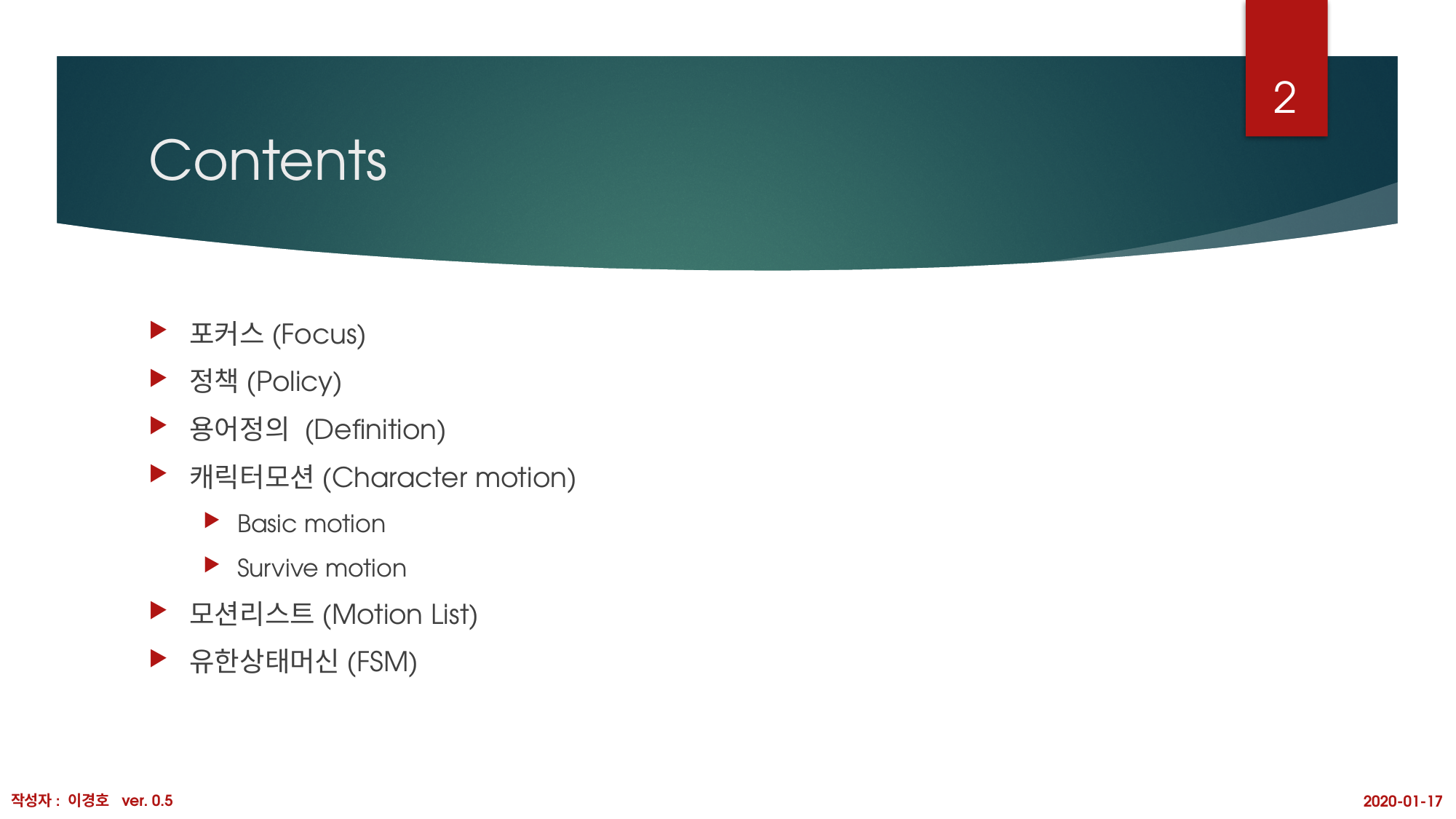

2
# Contents
포커스(Focus)
정책(Policy)
용어정의 (Definition)
캐릭터모션(Character motion)
Basic motion
Survive motion
모션리스트(Motion List)
유한상태머신(FSM)
작성자: 이경호  ver. 0.5
2020-01-17